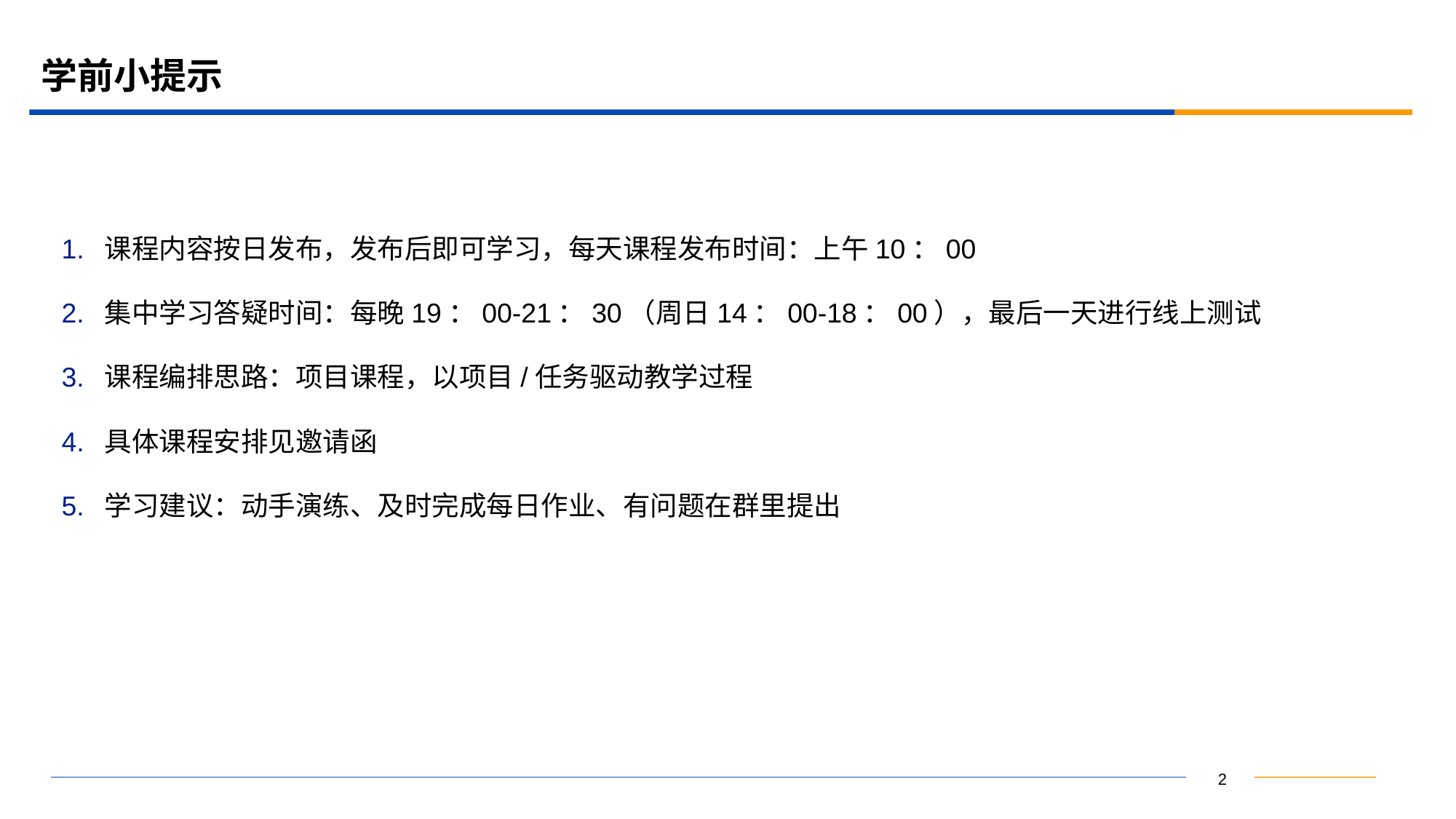

# 学前小提示

课程内容按日发布，发布后即可学习，每天课程发布时间：上午10：00
集中学习答疑时间：每晚19：00-21：30（周日14：00-18：00），最后一天进行线上测试
课程编排思路：项目课程，以项目/任务驱动教学过程
具体课程安排见邀请函
学习建议：动手演练、及时完成每日作业、有问题在群里提出